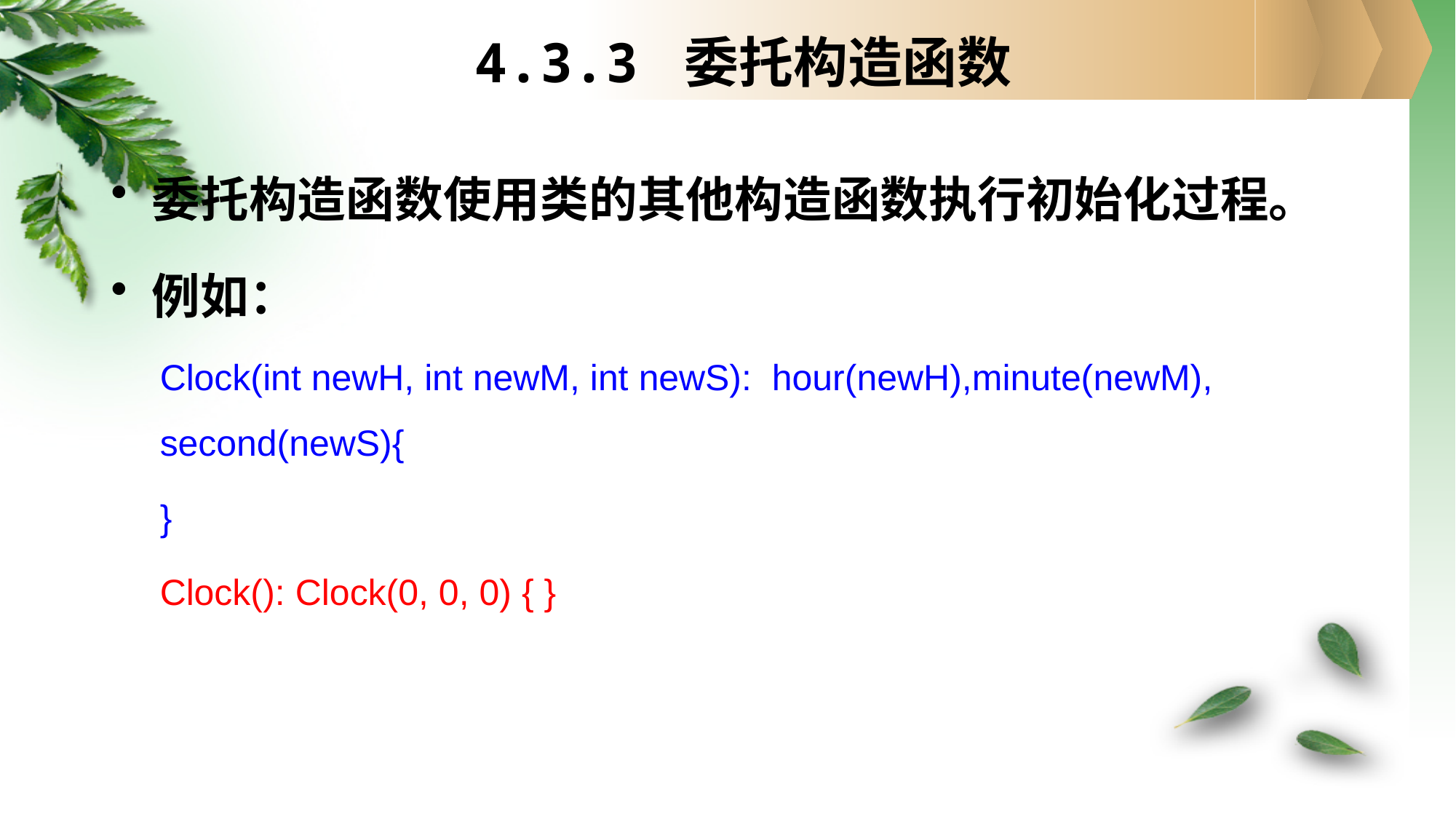

# 4.3.3 委托构造函数
委托构造函数使用类的其他构造函数执行初始化过程。
例如：
Clock(int newH, int newM, int newS):  hour(newH),minute(newM),  second(newS){
}
Clock(): Clock(0, 0, 0) { }